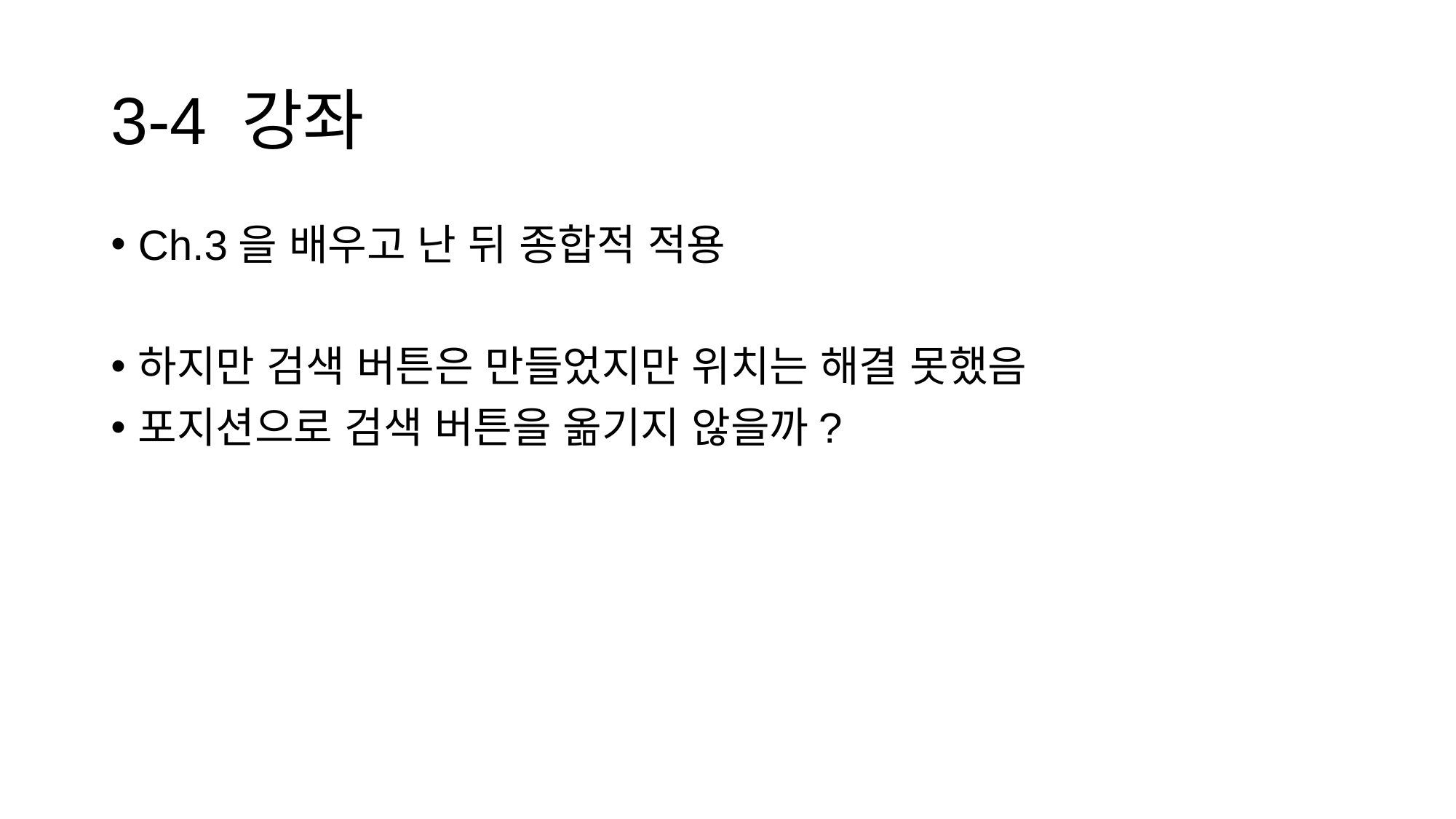

# 3-4 강좌
Ch.3을 배우고 난 뒤 종합적 적용

하지만 검색 버튼은 만들었지만 위치는 해결 못했음
포지션으로 검색 버튼을 옮기지 않을까?